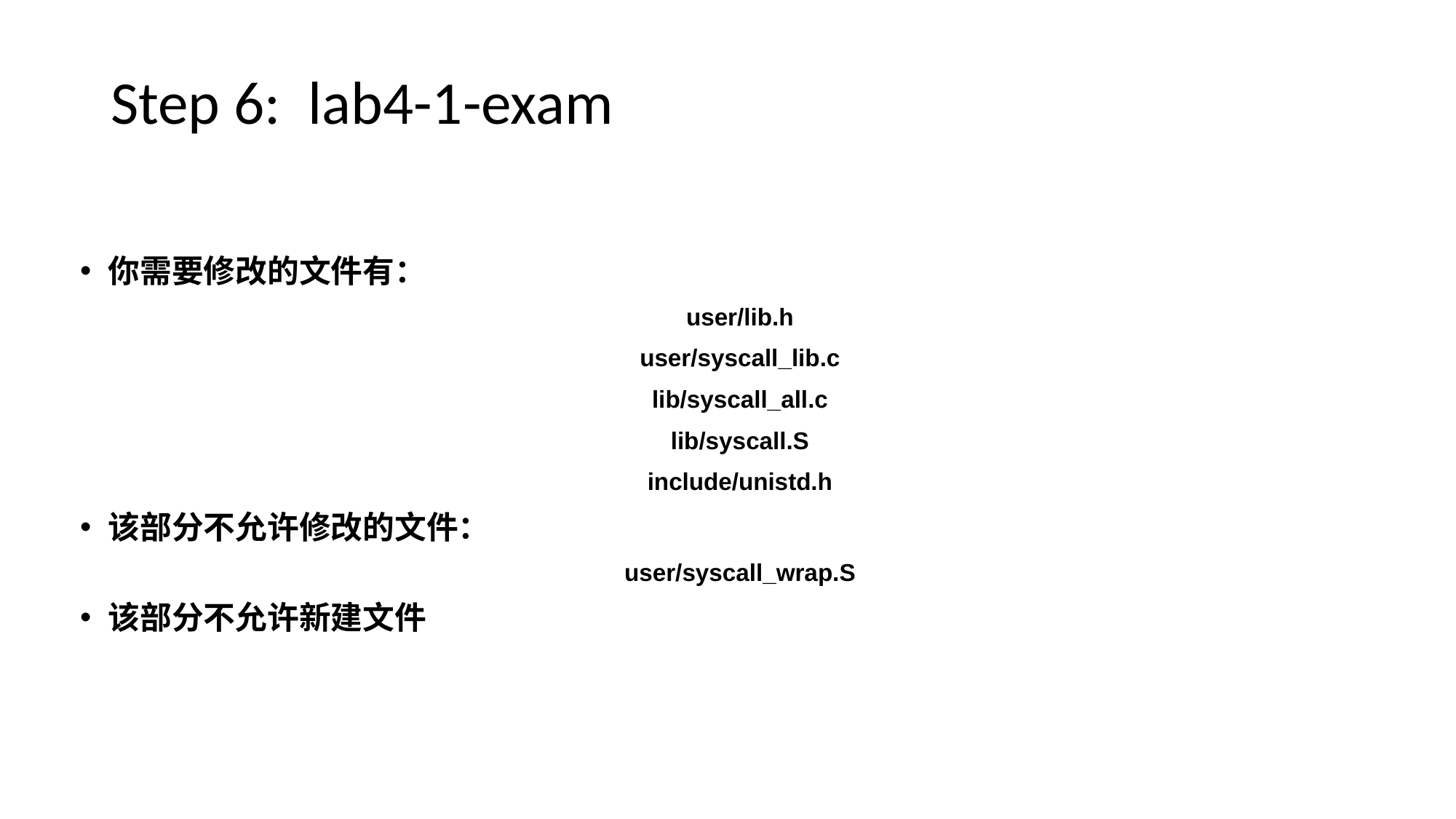

Step 6:  lab4-1-exam

你需要修改的文件有：
user/lib.h
user/syscall_lib.c
lib/syscall_all.c
lib/syscall.S
include/unistd.h
该部分不允许修改的文件：
user/syscall_wrap.S
该部分不允许新建文件